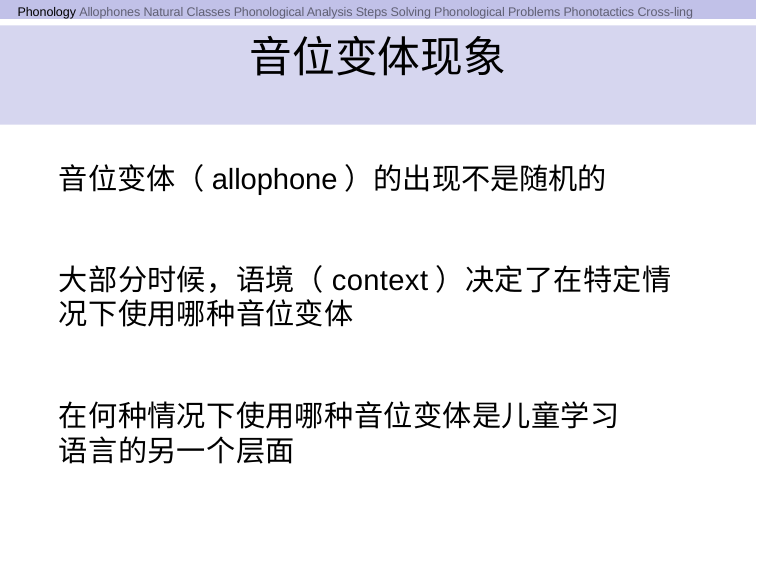

Phonology Allophones Natural Classes Phonological Analysis Steps Solving Phonological Problems Phonotactics Cross-ling
# 音位变体现象
音位变体（allophone）的出现不是随机的

大部分时候，语境（context）决定了在特定情况下使用哪种音位变体

在何种情况下使用哪种音位变体是儿童学习语言的另一个层面